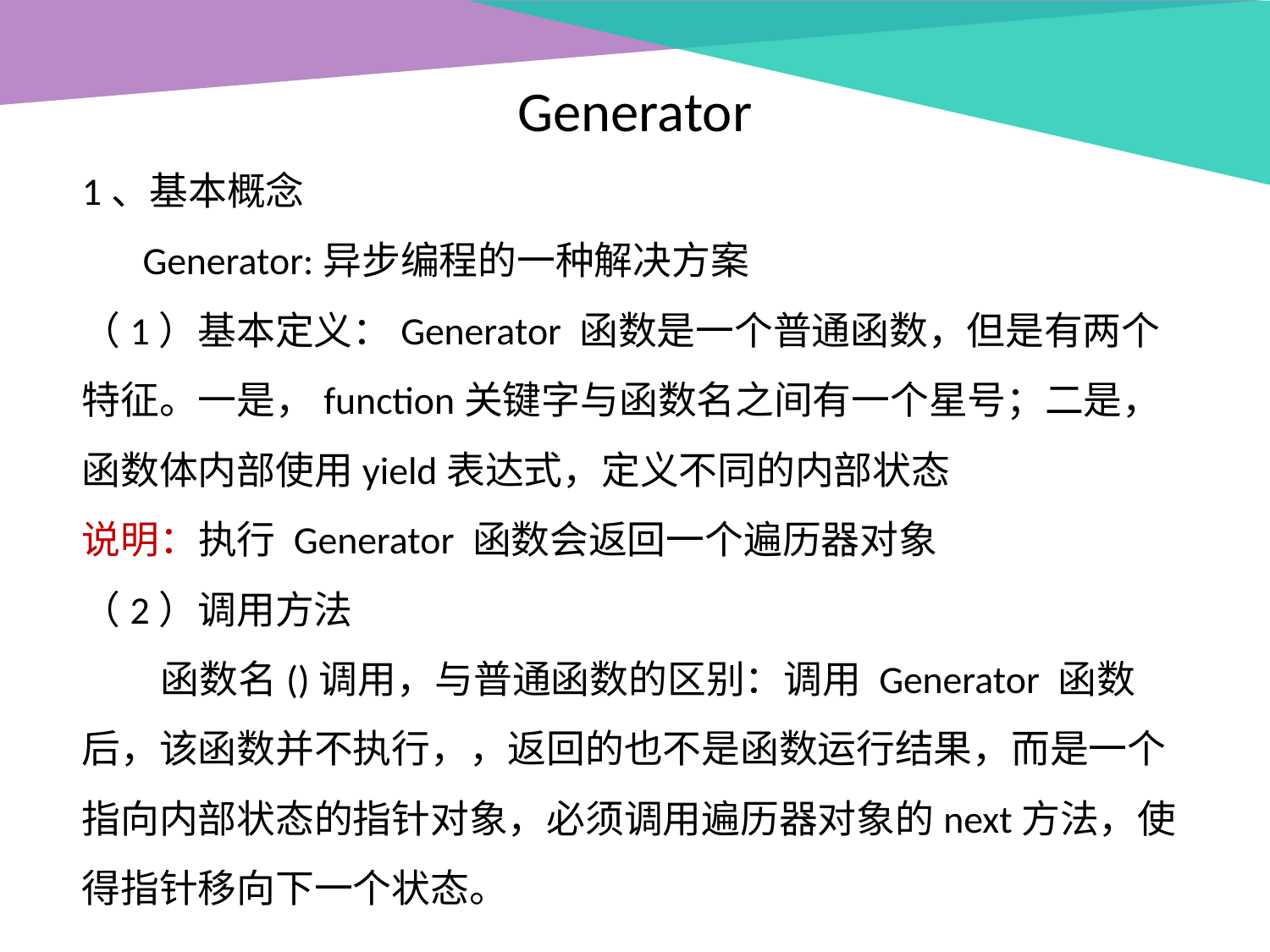

Generator
1、基本概念
       Generator:异步编程的一种解决方案
（1）基本定义：Generator 函数是一个普通函数，但是有两个特征。一是，function关键字与函数名之间有一个星号；二是，函数体内部使用yield表达式，定义不同的内部状态
说明：执行 Generator 函数会返回一个遍历器对象
（2）调用方法
        函数名()调用，与普通函数的区别：调用 Generator 函数后，该函数并不执行，，返回的也不是函数运行结果，而是一个指向内部状态的指针对象，必须调用遍历器对象的next方法，使得指针移向下一个状态。